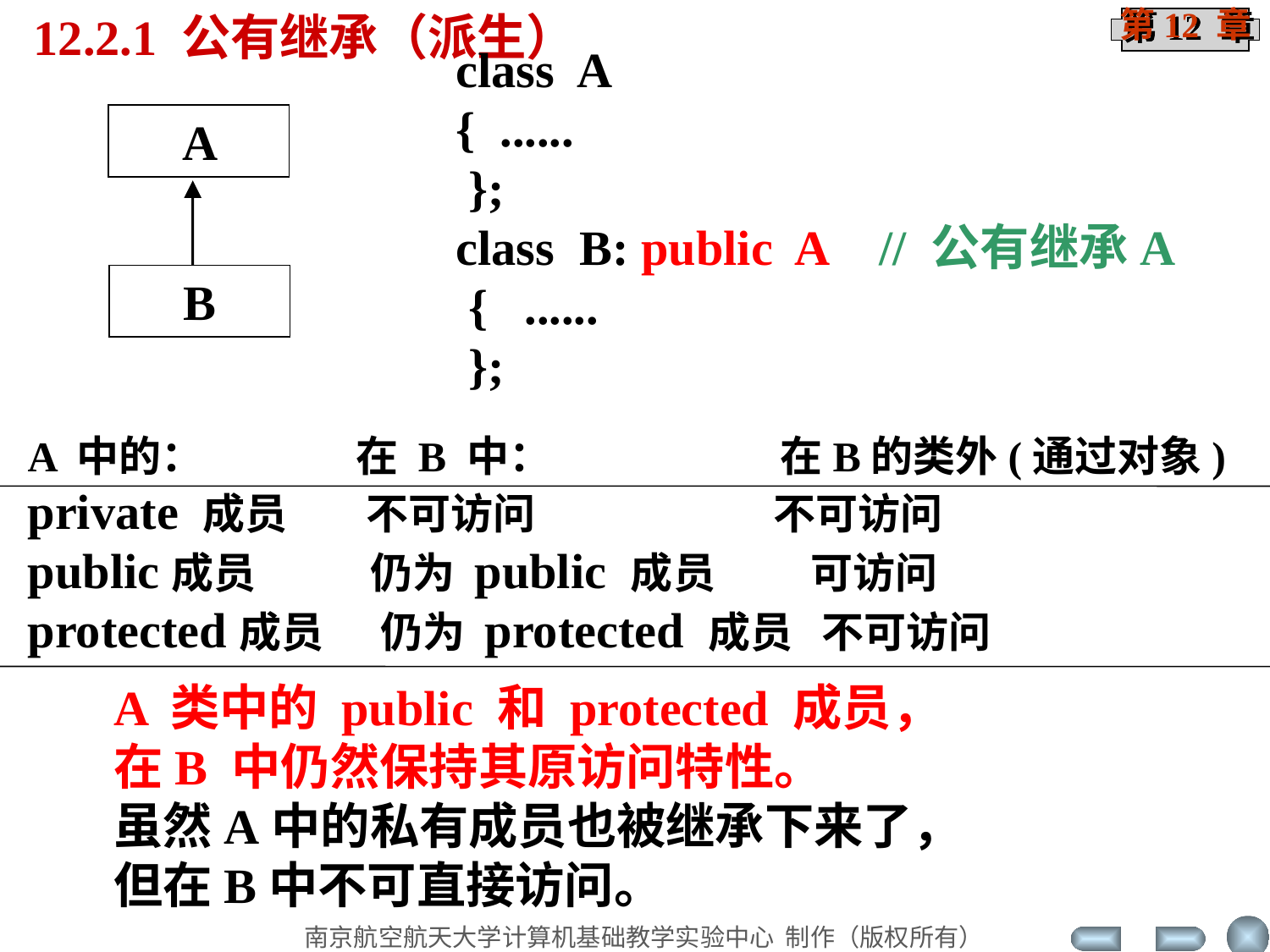

12.2.1 公有继承（派生）
class  A
{  ......
 };
class  B: public  A    // 公有继承A
 {   ......
 };
     A

     B
A 中的：                在 B 中：                        在B的类外(通过对象)
private 成员       不可访问                         不可访问
public成员            仍为 public 成员          可访问
protected成员      仍为 protected 成员   不可访问

A 类中的 public 和 protected 成员，
在B 中仍然保持其原访问特性。
虽然A中的私有成员也被继承下来了，
但在B中不可直接访问。